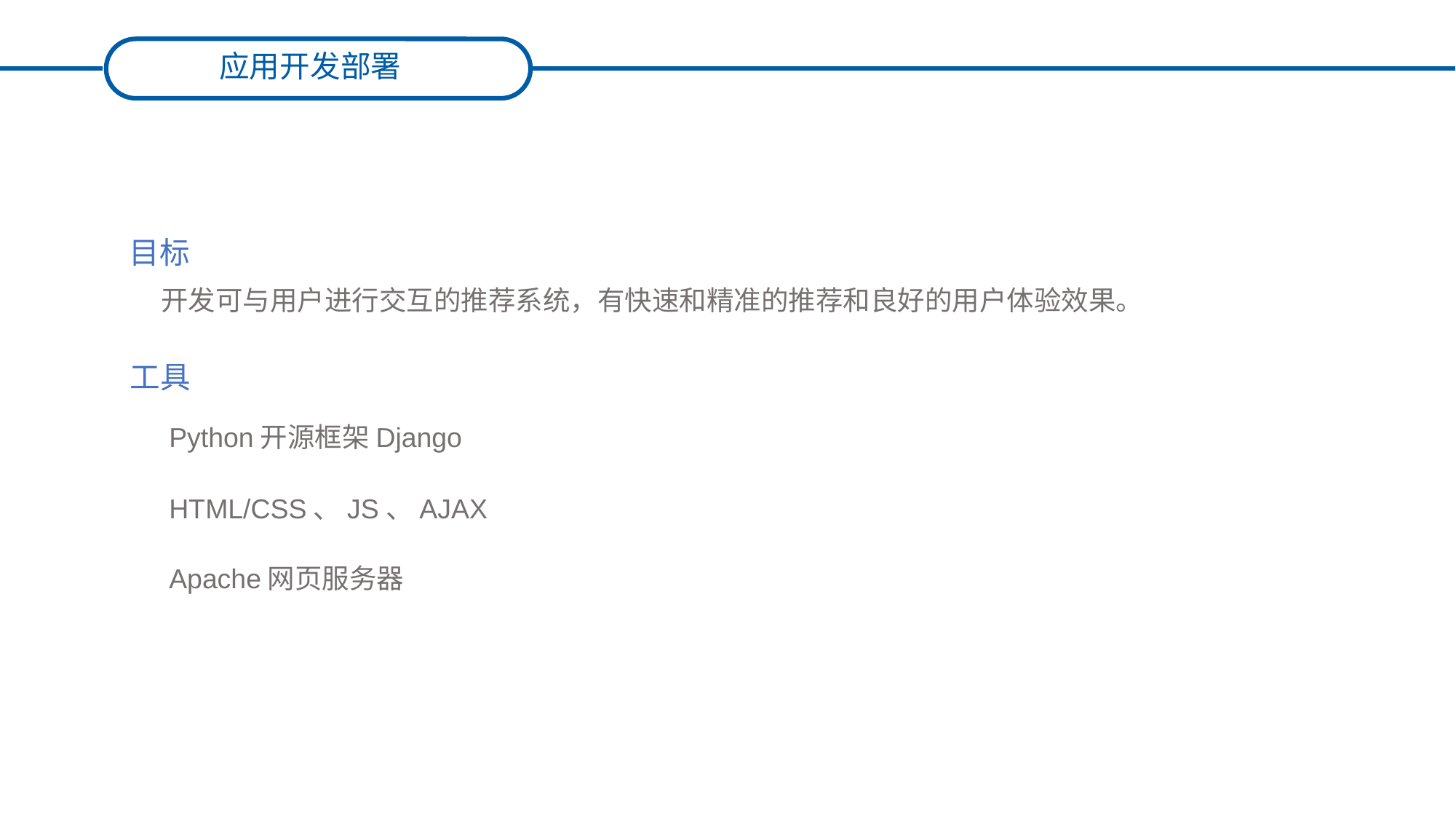

应用开发部署

目标
开发可与用户进行交互的推荐系统，有快速和精准的推荐和良好的用户体验效果。
工具
Python开源框架Django
HTML/CSS、JS、AJAX
Apache网页服务器